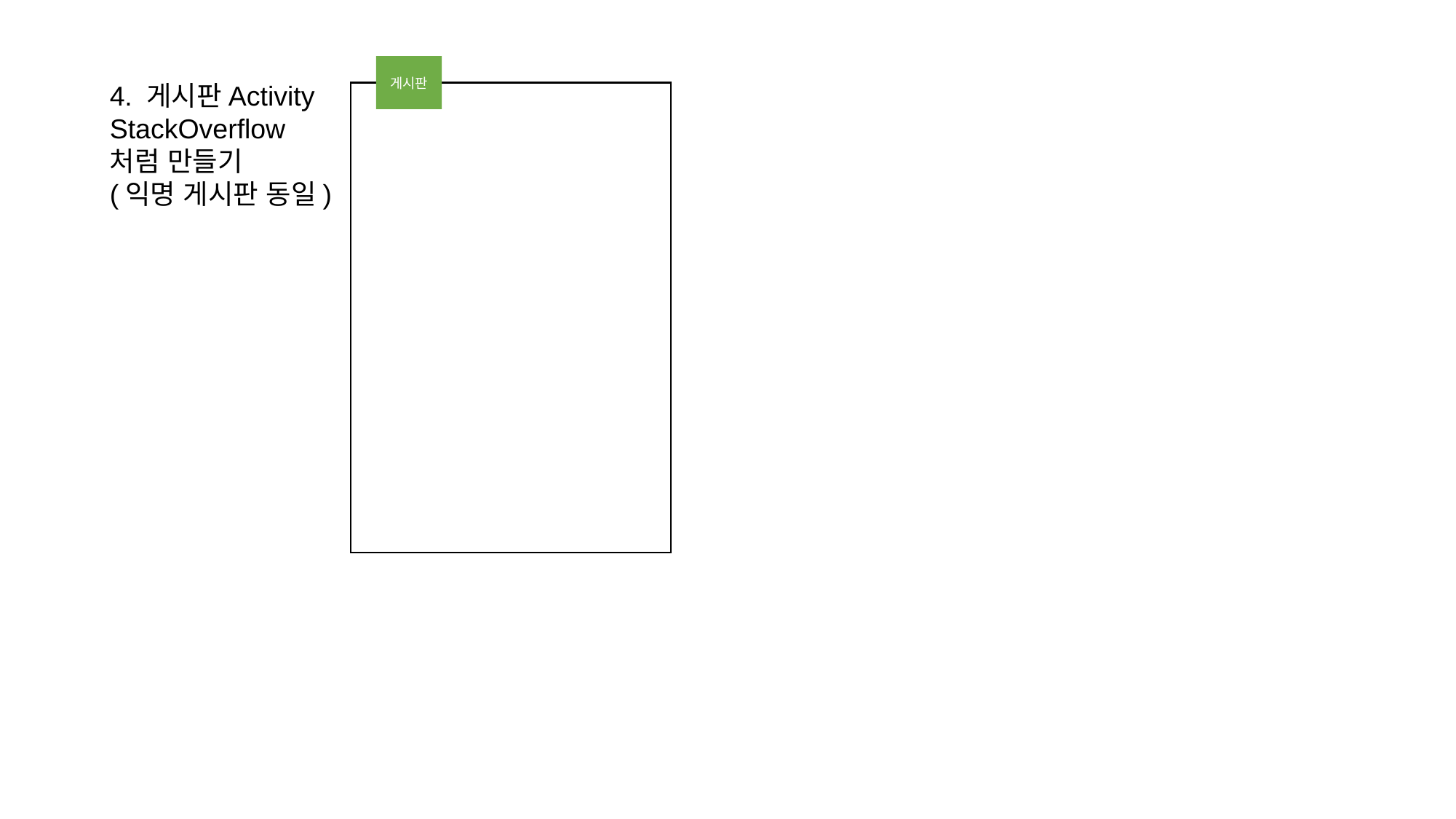

게시판
4. 게시판Activity
StackOverflow
처럼 만들기
(익명 게시판 동일)